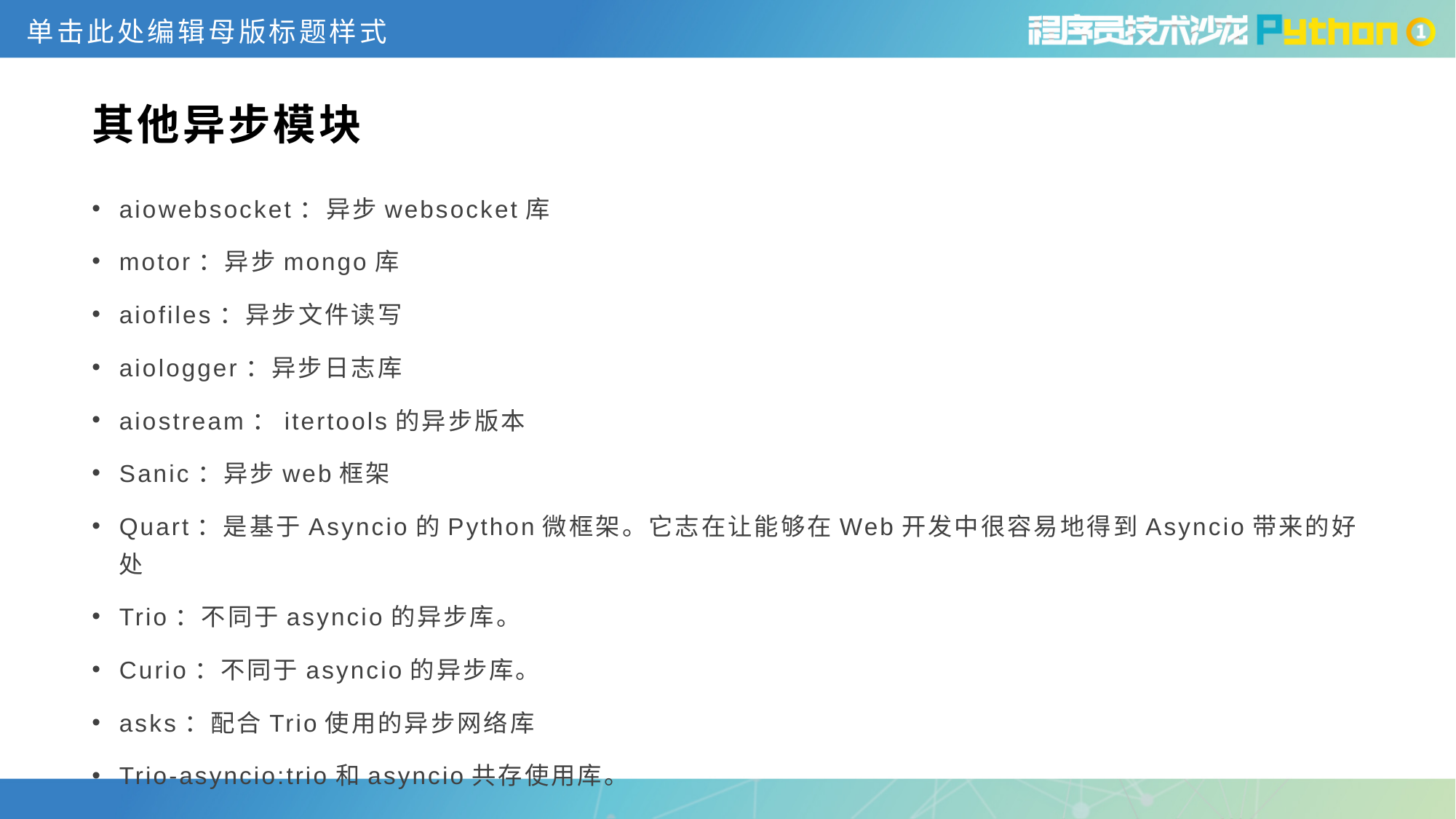

# 其他异步模块
aiowebsocket：异步websocket库
motor：异步mongo库
aiofiles：异步文件读写
aiologger：异步日志库
aiostream：itertools的异步版本
Sanic：异步web框架
Quart：是基于Asyncio的Python微框架。它志在让能够在Web开发中很容易地得到Asyncio带来的好处
Trio：不同于asyncio的异步库。
Curio：不同于asyncio的异步库。
asks：配合Trio使用的异步网络库
Trio-asyncio:trio和asyncio共存使用库。